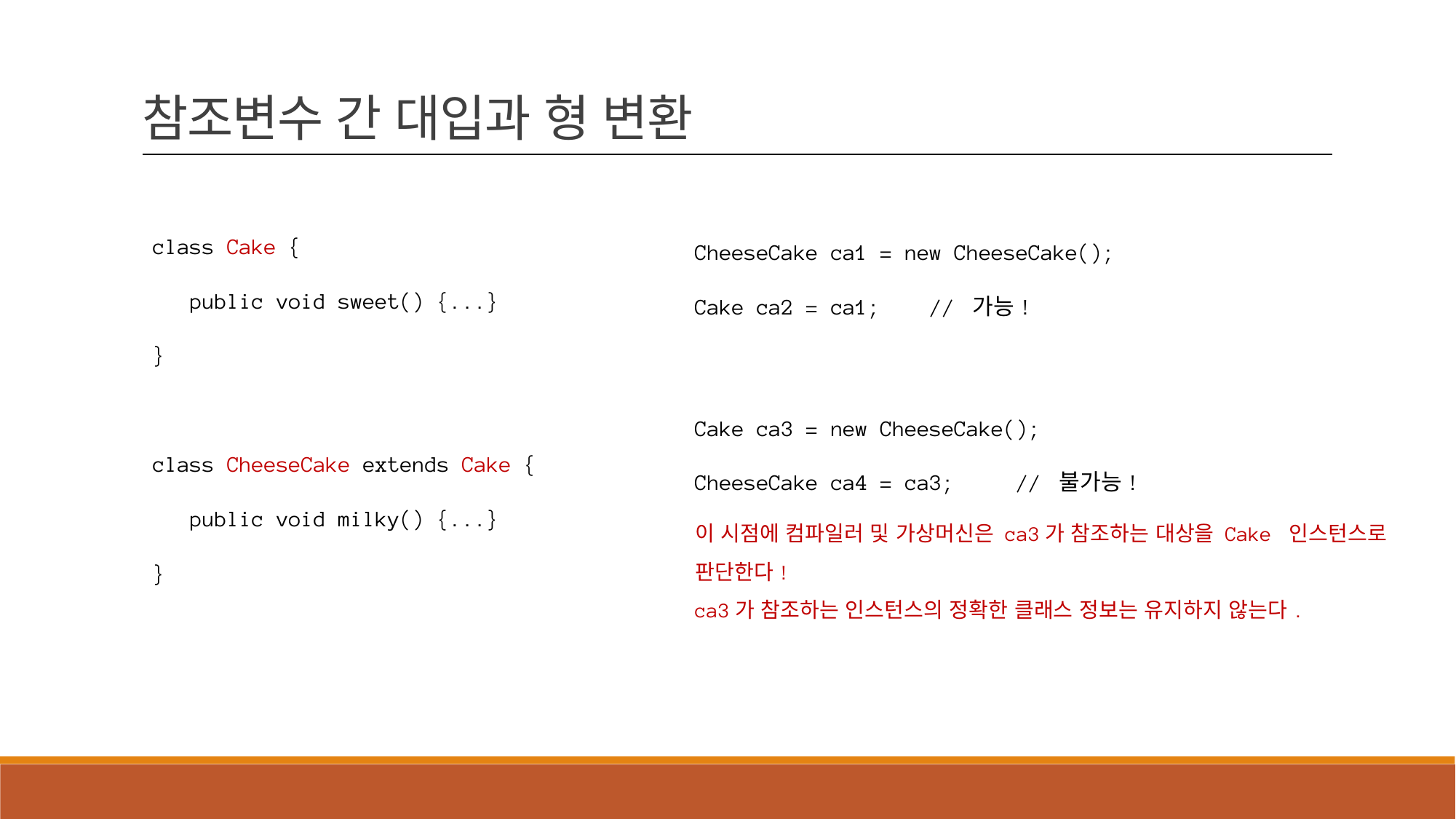

참조변수 간 대입과 형 변환
class Cake {
   public void sweet() {...}
}

class CheeseCake extends Cake {
   public void milky() {...}
}
CheeseCake ca1 = new CheeseCake();
Cake ca2 = ca1;    // 가능!
Cake ca3 = new CheeseCake();
CheeseCake ca4 = ca3;     // 불가능!
이 시점에 컴파일러 및 가상머신은 ca3가 참조하는 대상을 Cake 인스턴스로 판단한다!
ca3가 참조하는 인스턴스의 정확한 클래스 정보는 유지하지 않는다.